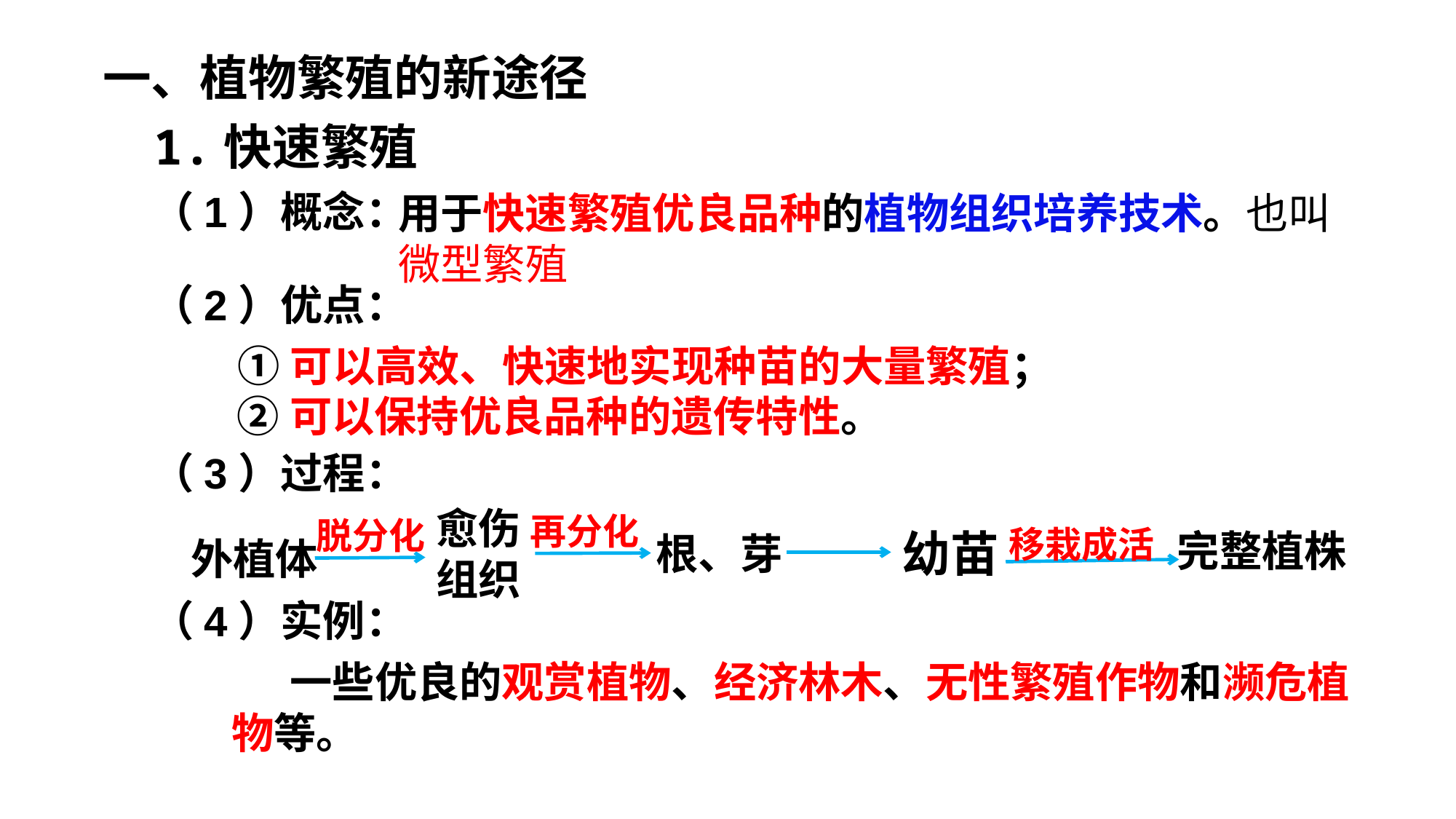

一、植物繁殖的新途径
1.快速繁殖
（1）概念：
用于快速繁殖优良品种的植物组织培养技术。也叫微型繁殖
（2）优点：
①可以高效、快速地实现种苗的大量繁殖；
②可以保持优良品种的遗传特性。
（3）过程：
愈伤组织
再分化
脱分化
移栽成活
幼苗
完整植株
根、芽
外植体
（4）实例：
     一些优良的观赏植物、经济林木、无性繁殖作物和濒危植物等。